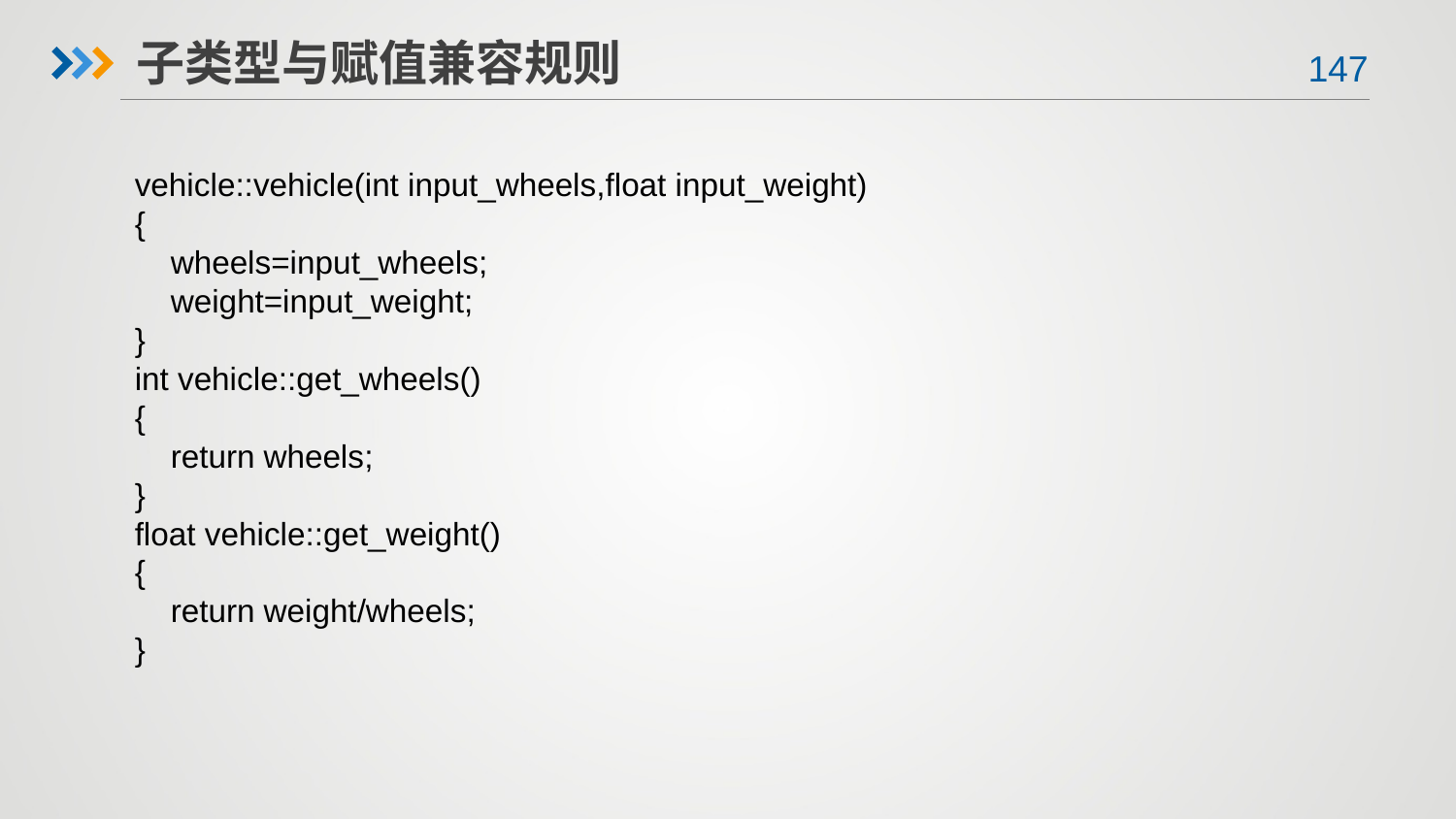

子类型与赋值兼容规则
vehicle::vehicle(int input_wheels,float input_weight)
{
    wheels=input_wheels;
    weight=input_weight;
}
int vehicle::get_wheels()
{
    return wheels;
}
float vehicle::get_weight()
{
    return weight/wheels;
}